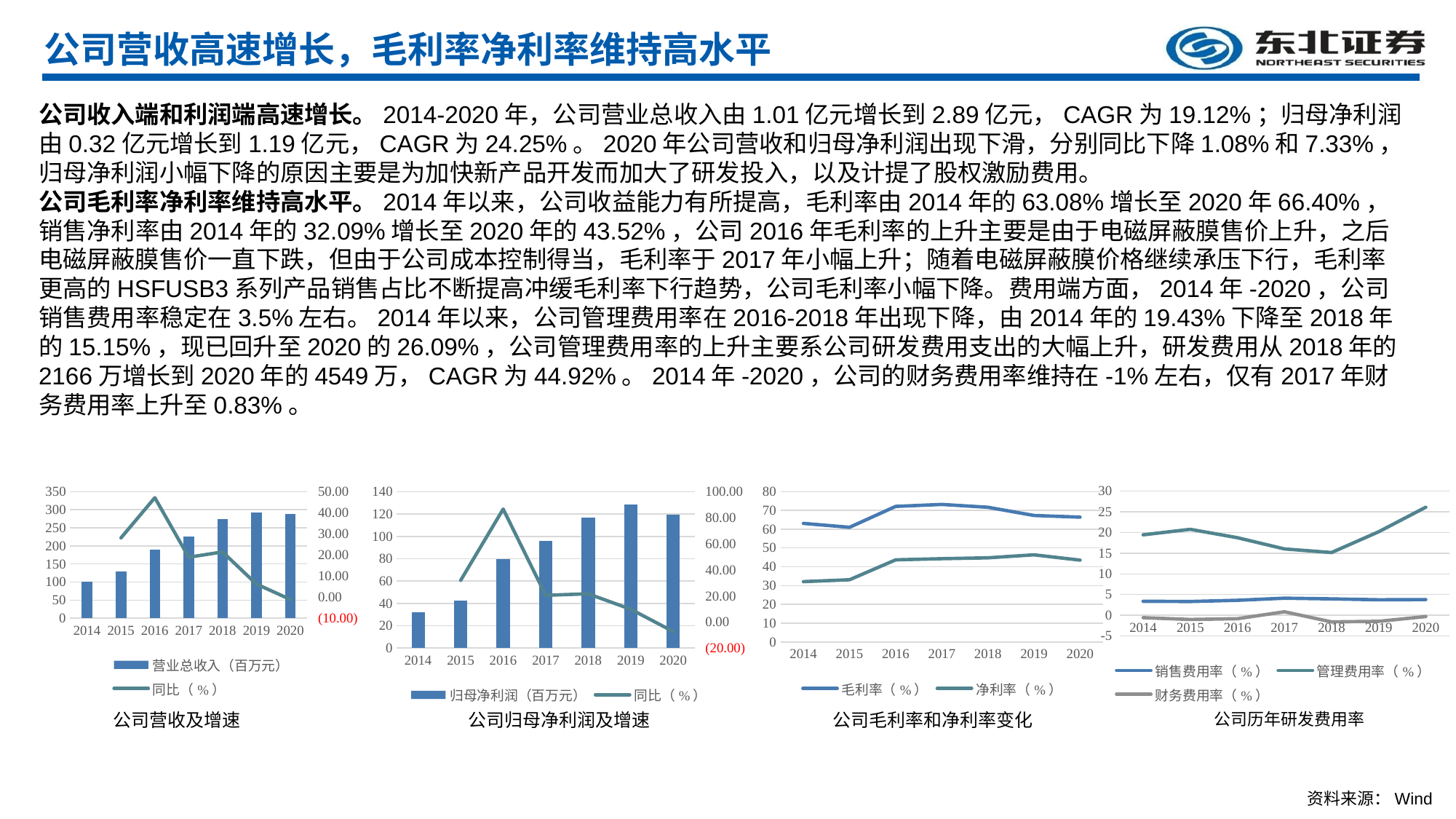

公司营收高速增长，毛利率净利率维持高水平
公司收入端和利润端高速增长。2014-2020年，公司营业总收入由1.01亿元增长到2.89亿元，CAGR为19.12%；归母净利润由0.32亿元增长到1.19亿元，CAGR为24.25%。2020年公司营收和归母净利润出现下滑，分别同比下降1.08%和7.33%，归母净利润小幅下降的原因主要是为加快新产品开发而加大了研发投入，以及计提了股权激励费用。
公司毛利率净利率维持高水平。2014年以来，公司收益能力有所提高，毛利率由2014年的63.08%增长至2020年66.40%，销售净利率由2014年的32.09%增长至2020年的43.52%，公司2016年毛利率的上升主要是由于电磁屏蔽膜售价上升，之后电磁屏蔽膜售价一直下跌，但由于公司成本控制得当，毛利率于2017年小幅上升；随着电磁屏蔽膜价格继续承压下行，毛利率更高的HSFUSB3系列产品销售占比不断提高冲缓毛利率下行趋势，公司毛利率小幅下降。费用端方面，2014年-2020，公司销售费用率稳定在3.5%左右。2014年以来，公司管理费用率在2016-2018年出现下降，由2014年的19.43%下降至2018年的15.15%，现已回升至2020的26.09%，公司管理费用率的上升主要系公司研发费用支出的大幅上升，研发费用从2018年的2166万增长到2020年的4549万，CAGR为44.92%。2014年-2020，公司的财务费用率维持在-1%左右，仅有2017年财务费用率上升至0.83%。

### Chart

| Category | 销售费用率（%） | 管理费用率（%） | 财务费用率（%） |
|---|---|---|---|
| 2014 | 3.373898405782751 | 19.430735716407565 | -0.585602534904446 |
| 2015 | 3.3204206293976646 | 20.754658625222294 | -1.0242016546818216 |
| 2016 | 3.604845490855581 | 18.735337397519444 | -0.8351376918225772 |
| 2017 | 4.118983425414364 | 16.027226519337017 | 0.8333701657458564 |
| 2018 | 3.949872588278122 | 15.151328722242447 | -1.6020749908991627 |
| 2019 | 3.7333470465219927 | 20.169872124515756 | -1.4643285680002742 |
| 2020 | 3.783315426472117 | 26.092156794787375 | -0.31445603576751124 |

### Chart

| Category | 营业总收入（百万元） | 同比（%） |
|---|---|---|
| 2014 | 100.99 | None |
| 2015 | 129.33 | 28.06218437469059 |
| 2016 | 190.28 | 47.12750328616715 |
| 2017 | 226.25 | 18.903720832457438 |
| 2018 | 274.7 | 21.414364640883974 |
| 2019 | 291.69 | 6.184929013469254 |
| 2020 | 288.53 | -1.0833419040762515 |

### Chart

| Category | 归母净利润（百万元） | 同比（%） |
|---|---|---|
| 2014 | 32.41 | None |
| 2015 | 42.79 | 32.02715211354521 |
| 2016 | 79.9 | 86.7258705304978 |
| 2017 | 96.29 | 20.513141426783488 |
| 2018 | 117.16 | 21.674109461003212 |
| 2019 | 128.66 | 9.815636736087407 |
| 2020 | 119.23 | -7.329395305456233 |

### Chart

| Category | 毛利率（%） | 净利率（%） |
|---|---|---|
| 2014 | 63.08 | 32.09 |
| 2015 | 61.0 | 33.09 |
| 2016 | 72.11 | 43.69 |
| 2017 | 73.17 | 44.31 |
| 2018 | 71.67 | 44.76 |
| 2019 | 67.29 | 46.36 |
| 2020 | 66.4 | 43.52 |
公司营收及增速
公司归母净利润及增速
公司毛利率和净利率变化
公司历年研发费用率
资料来源：Wind